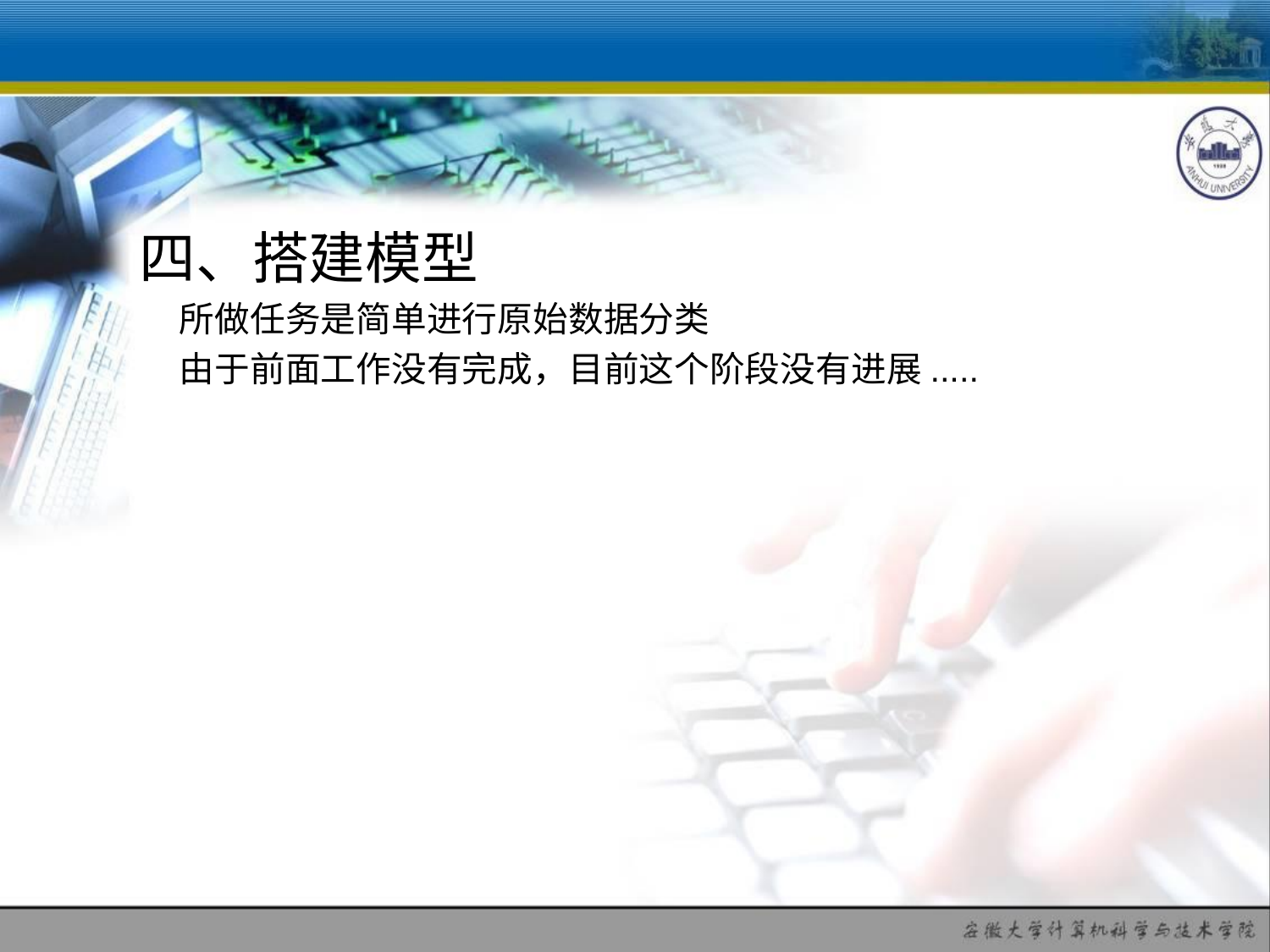

#
四、搭建模型
    所做任务是简单进行原始数据分类
    由于前面工作没有完成，目前这个阶段没有进展.....